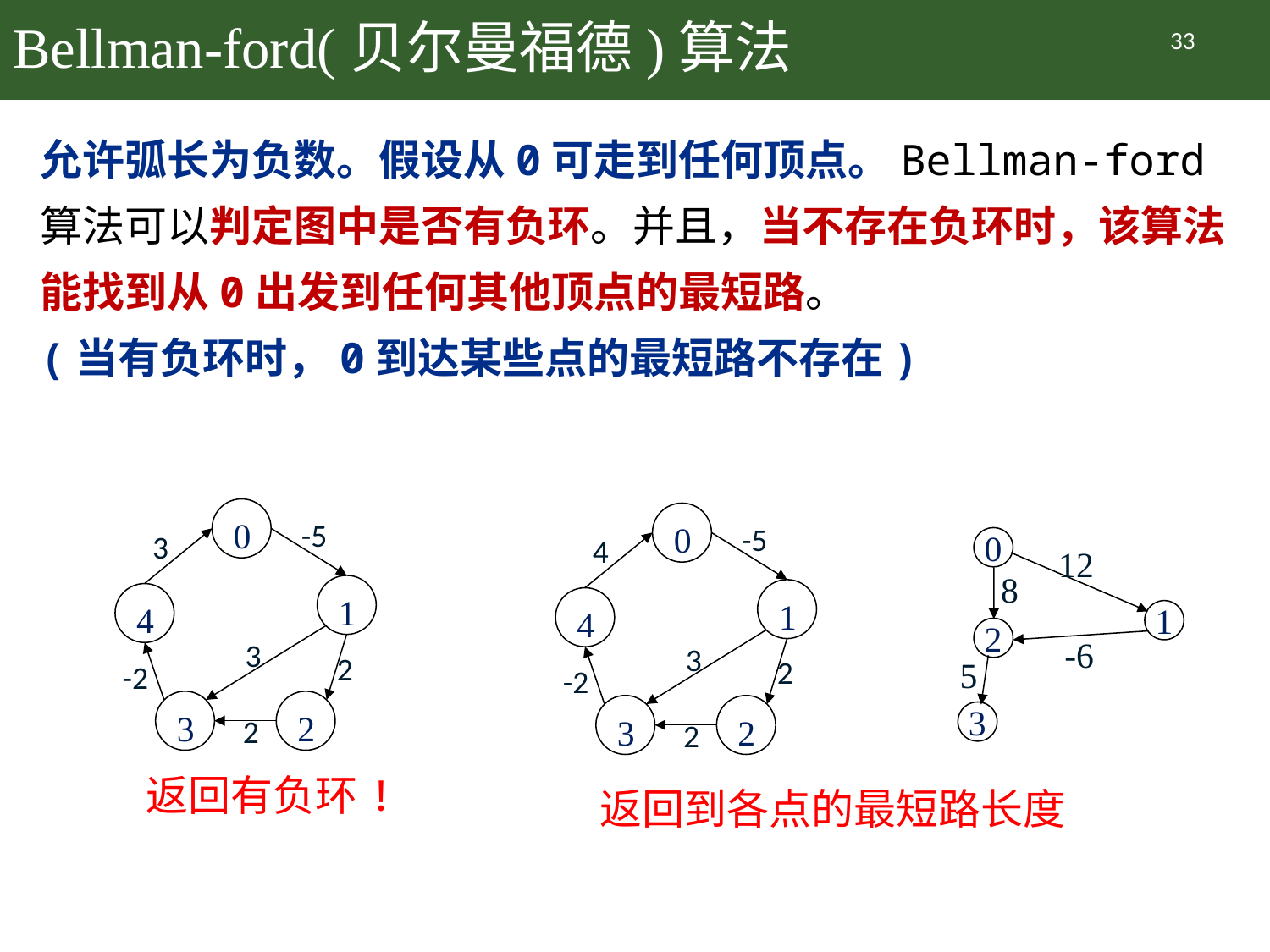

# Bellman-ford(贝尔曼福德)算法
33
允许弧长为负数。假设从0可走到任何顶点。Bellman-ford算法可以判定图中是否有负环。并且，当不存在负环时，该算法能找到从0出发到任何其他顶点的最短路。
(当有负环时，0到达某些点的最短路不存在)

0
-5
3
1
4
3
2
-2
3
2
2
0
-5
4
1
4
3
2
-2
3
2
2
0
12

8

1
2
-6

5

3
返回有负环!
返回到各点的最短路长度